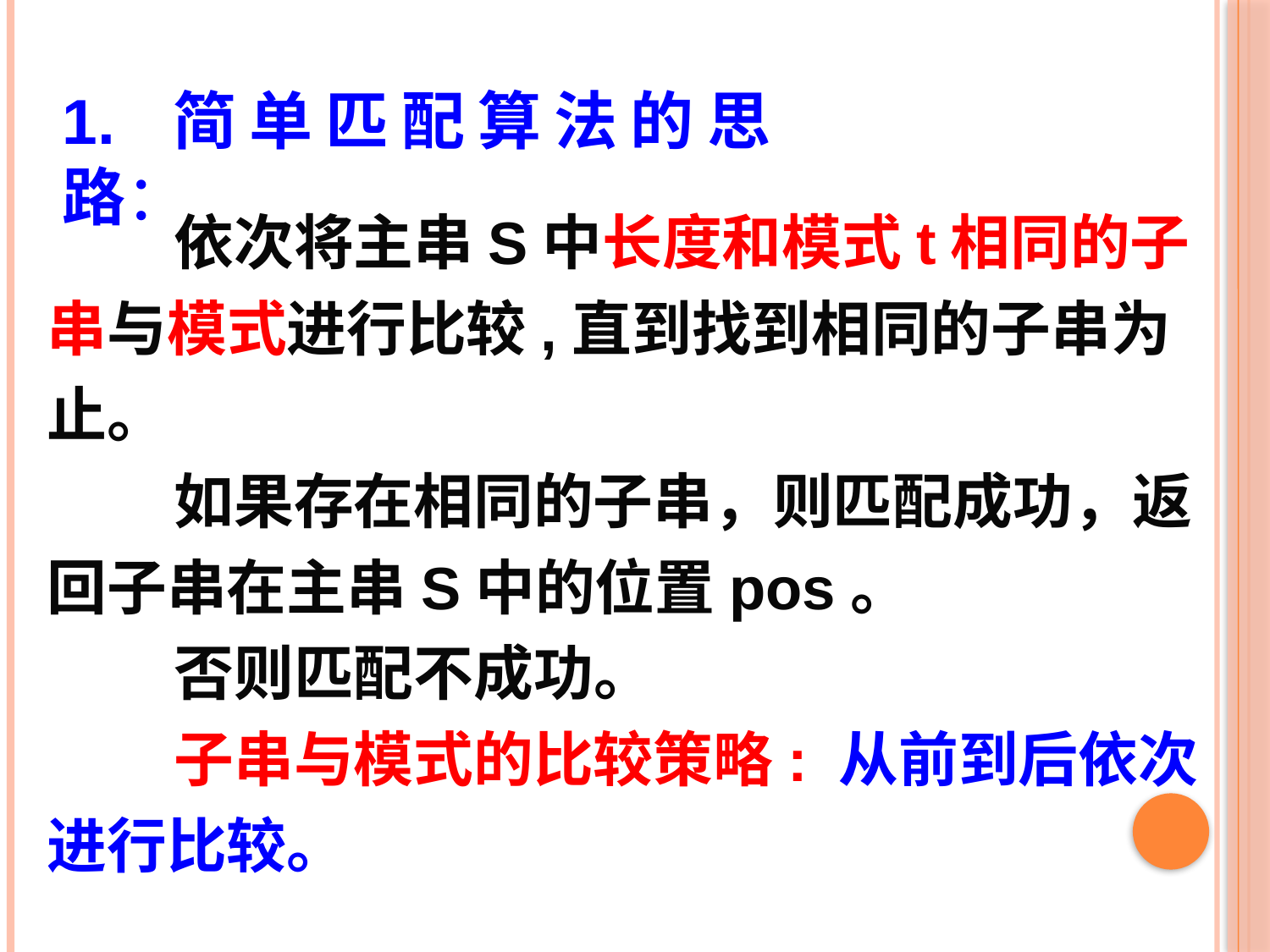

1. 简单匹配算法的思路：
	依次将主串S中长度和模式t相同的子串与模式进行比较,直到找到相同的子串为止。
	如果存在相同的子串，则匹配成功，返回子串在主串S中的位置pos。
	否则匹配不成功。
	子串与模式的比较策略: 从前到后依次进行比较。